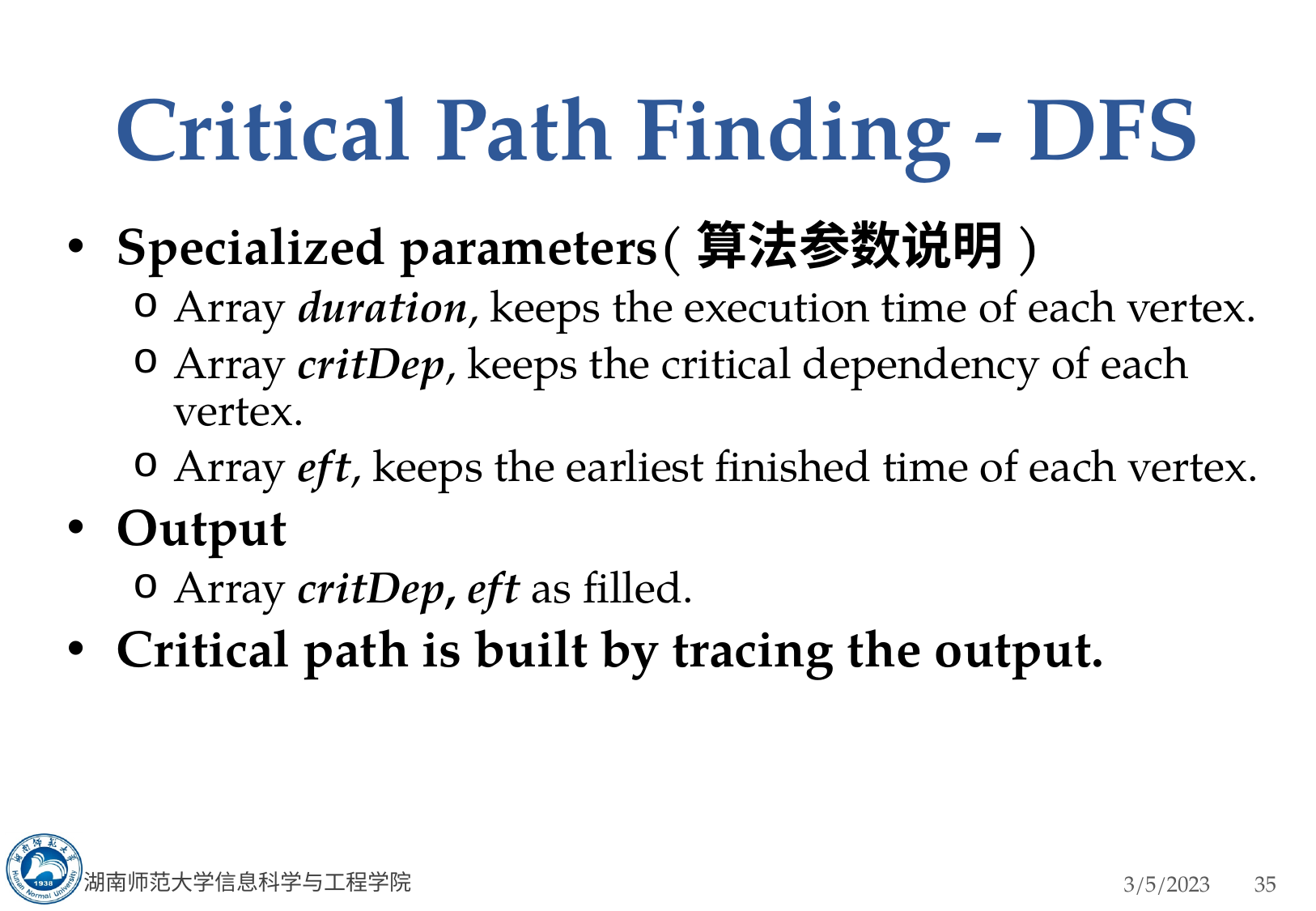

# Critical Path Finding - DFS
Specialized parameters(算法参数说明)
Array duration, keeps the execution time of each vertex.
Array critDep, keeps the critical dependency of each vertex.
Array eft, keeps the earliest finished time of each vertex.
Output
Array critDep, eft as filled.
Critical path is built by tracing the output.
湖南师范大学信息科学与工程学院
3/5/2023
35